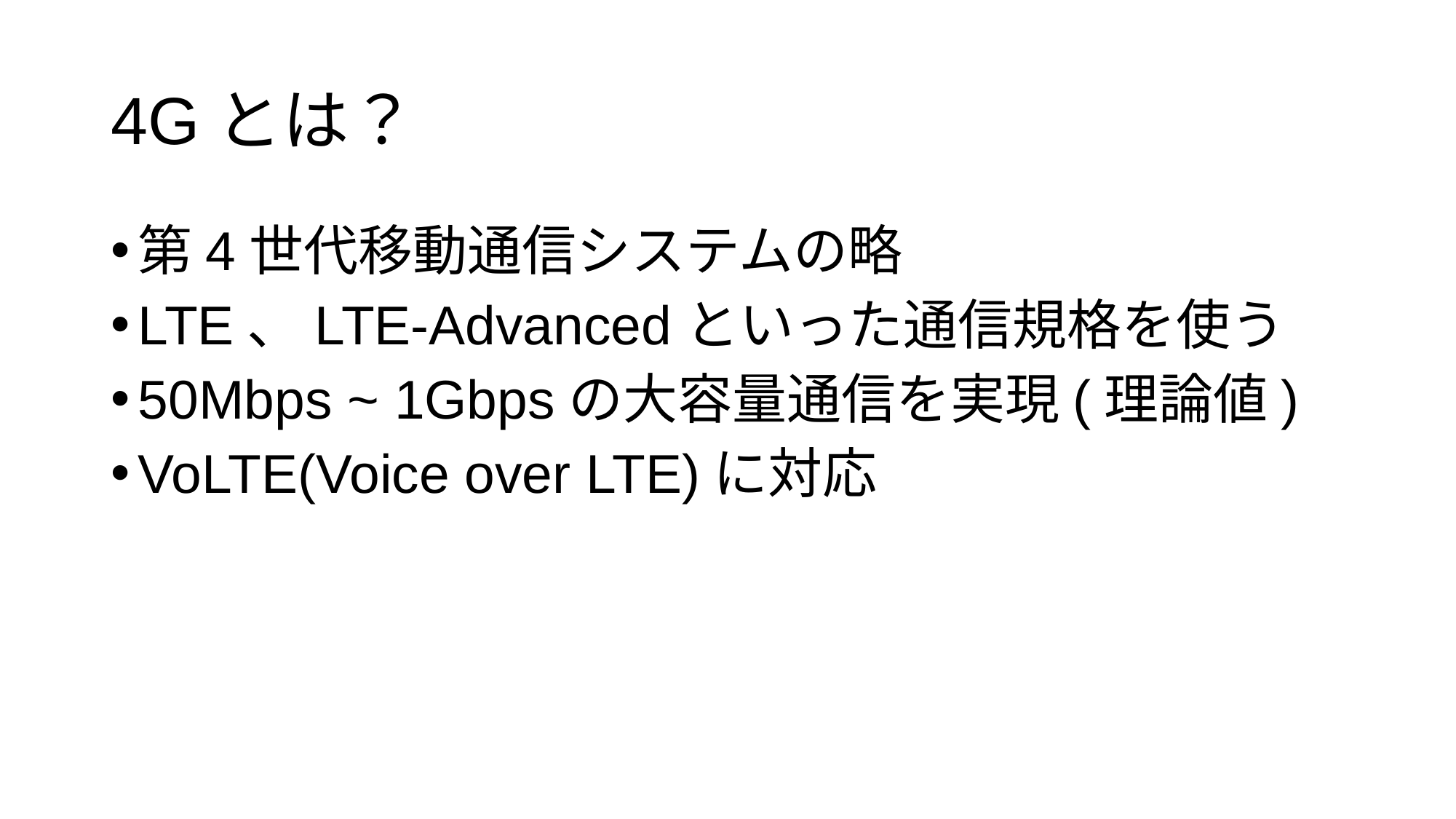

# 4Gとは？
第4世代移動通信システムの略
LTE、LTE-Advancedといった通信規格を使う
50Mbps ~ 1Gbpsの大容量通信を実現(理論値)
VoLTE(Voice over LTE)に対応